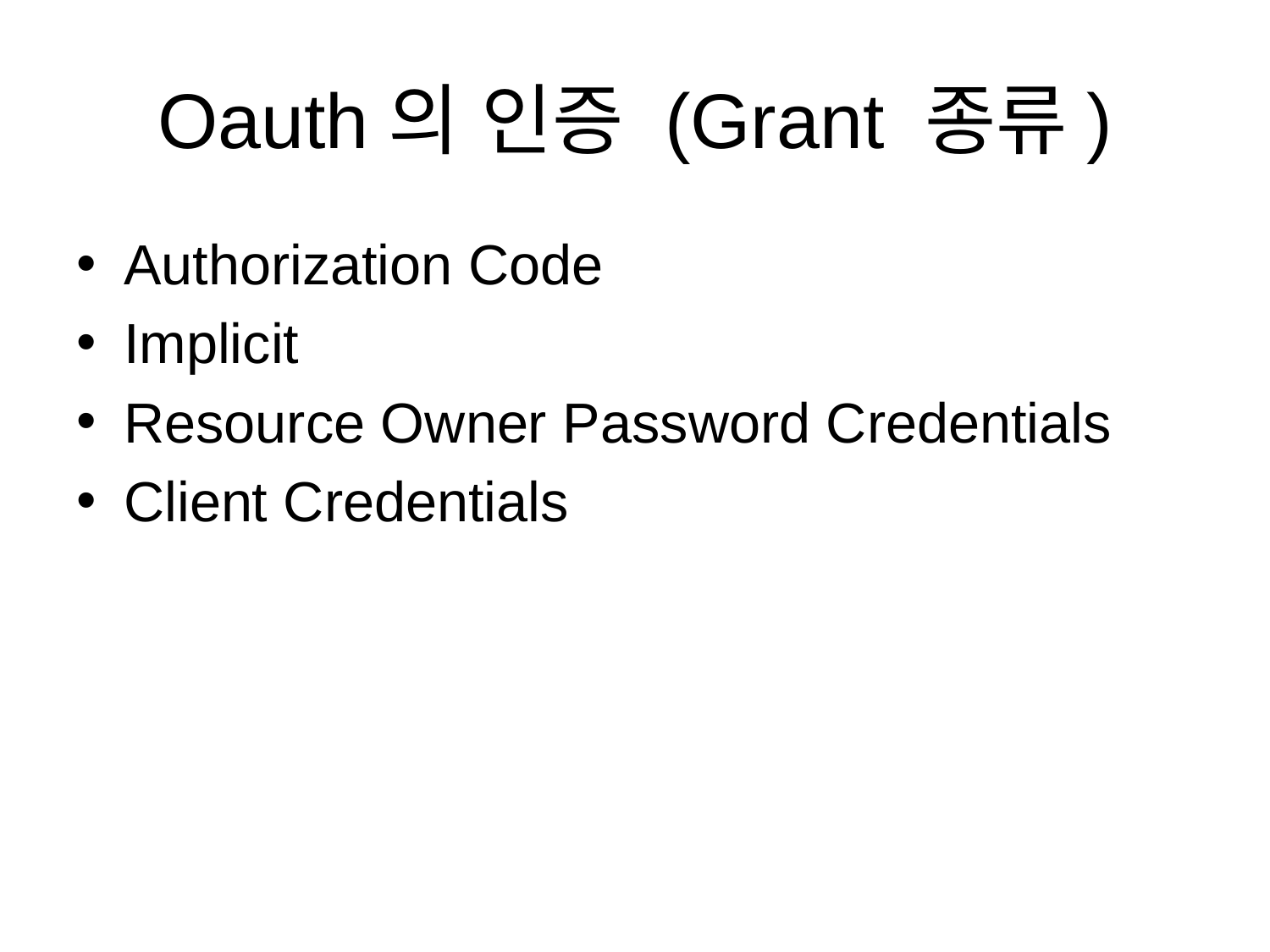

# Oauth의 인증 (Grant 종류)
Authorization Code
Implicit
Resource Owner Password Credentials
Client Credentials